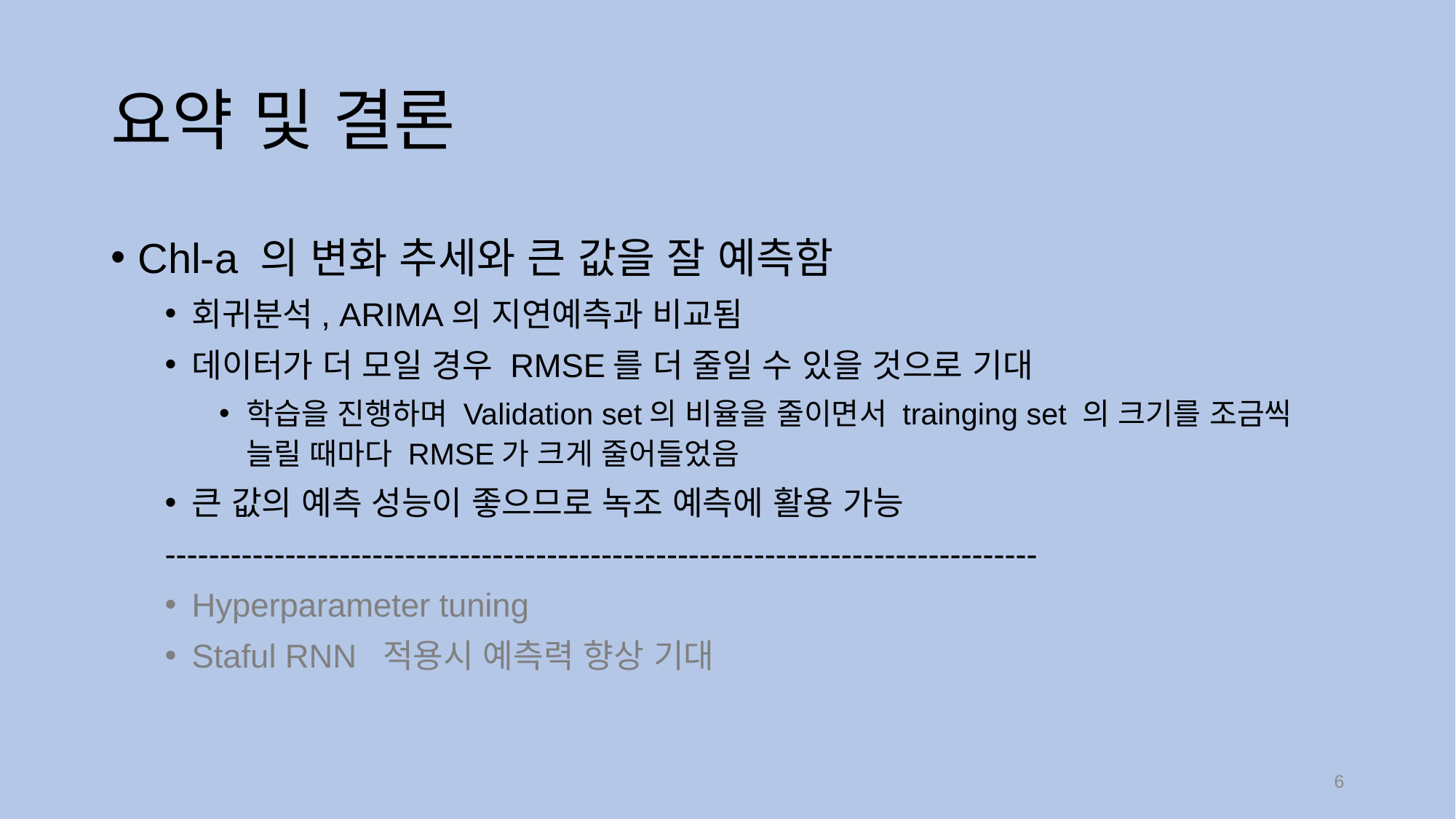

# 요약 및 결론
Chl-a 의 변화 추세와 큰 값을 잘 예측함
회귀분석, ARIMA의 지연예측과 비교됨
데이터가 더 모일 경우 RMSE를 더 줄일 수 있을 것으로 기대
학습을 진행하며 Validation set의 비율을 줄이면서 trainging set 의 크기를 조금씩 늘릴 때마다 RMSE가 크게 줄어들었음
큰 값의 예측 성능이 좋으므로 녹조 예측에 활용 가능
--------------------------------------------------------------------------------
Hyperparameter tuning
Staful RNN  적용시 예측력 향상 기대
6